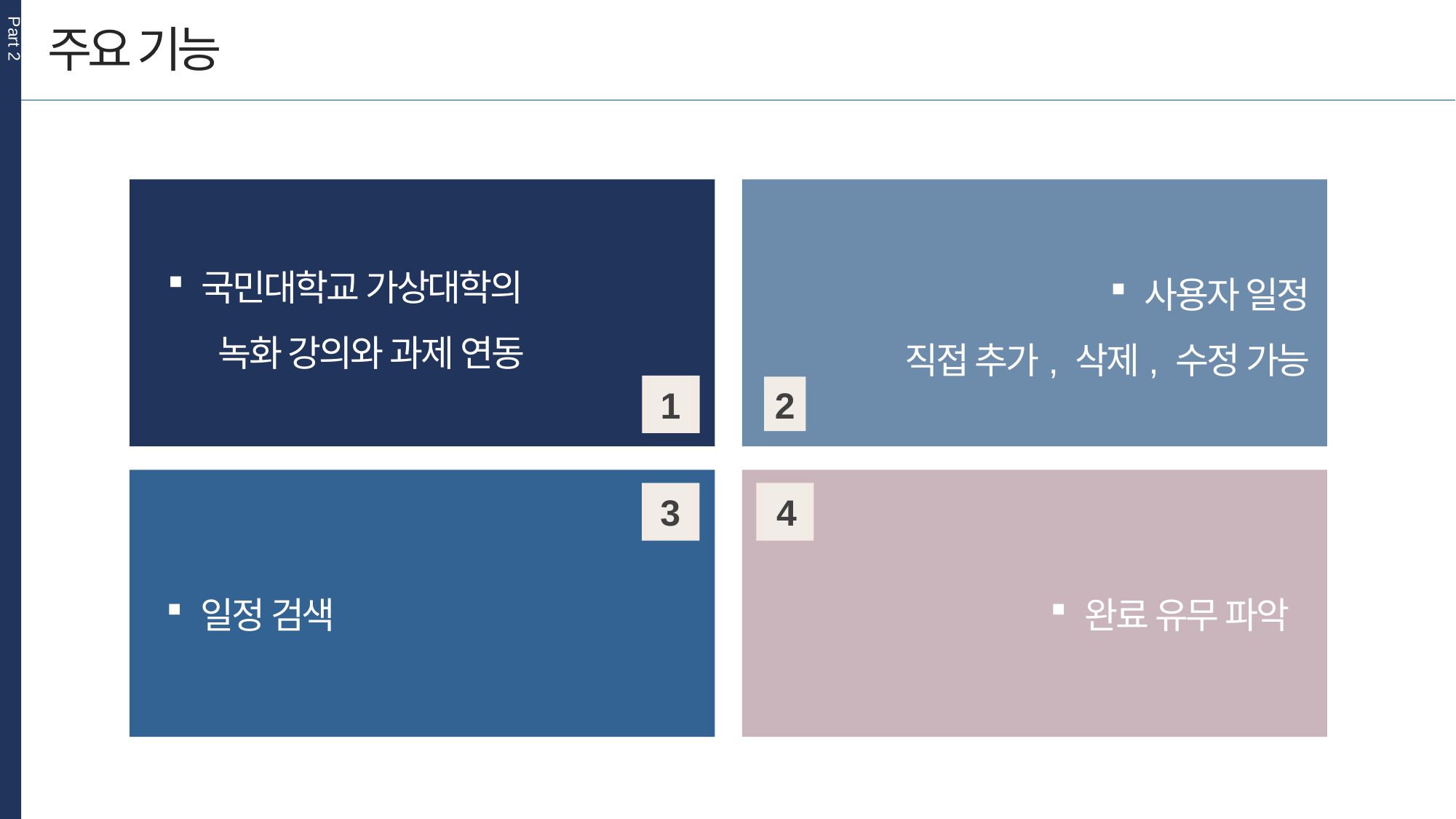

Part 2
주요 기능

국민대학교 가상대학의
     녹화 강의와 과제 연동
사용자 일정
직접 추가, 삭제, 수정 가능

1
2

4
3
완료 유무 파악
일정 검색